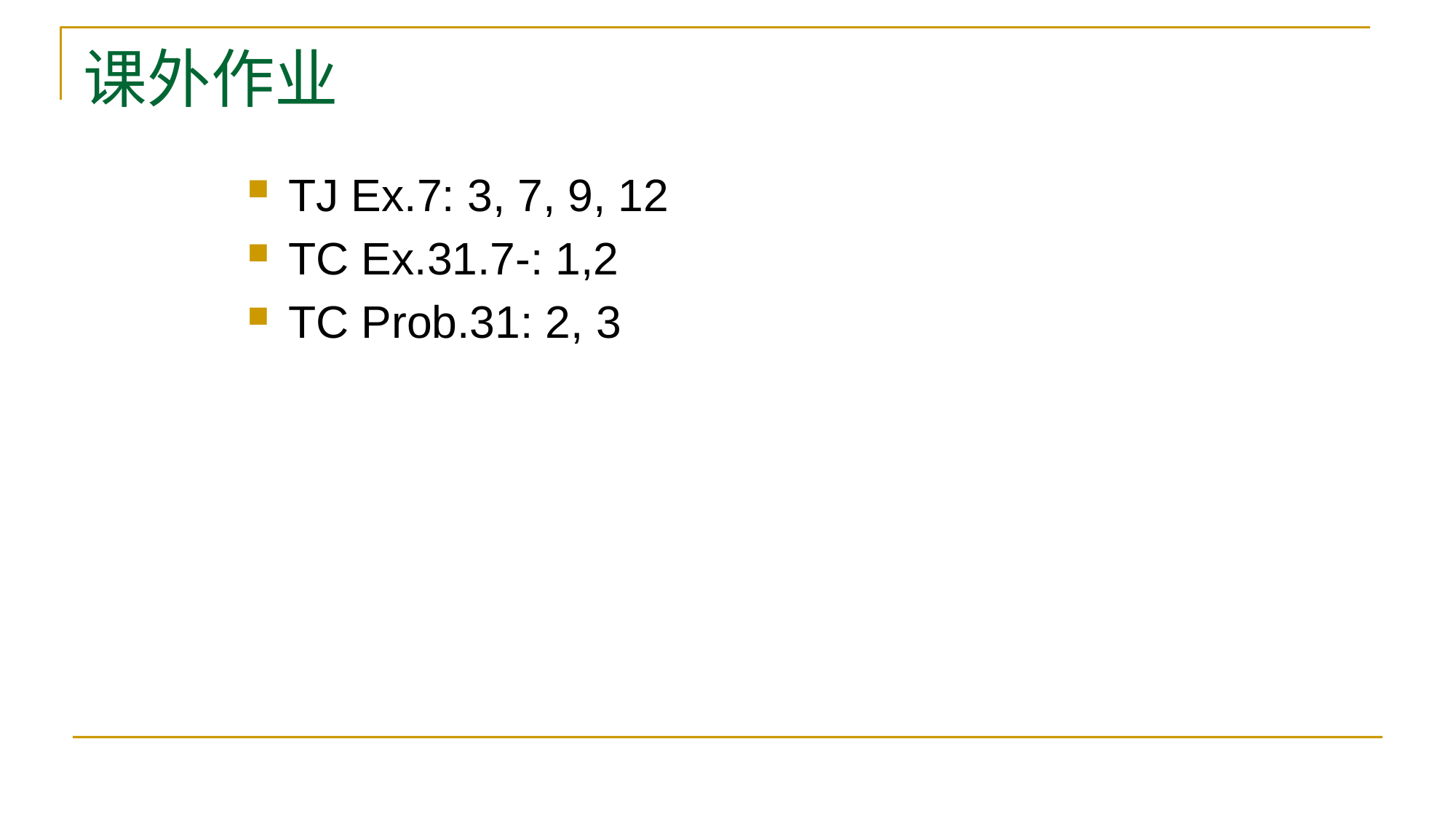

# 课外作业
TJ Ex.7: 3, 7, 9, 12
TC Ex.31.7-: 1,2
TC Prob.31: 2, 3